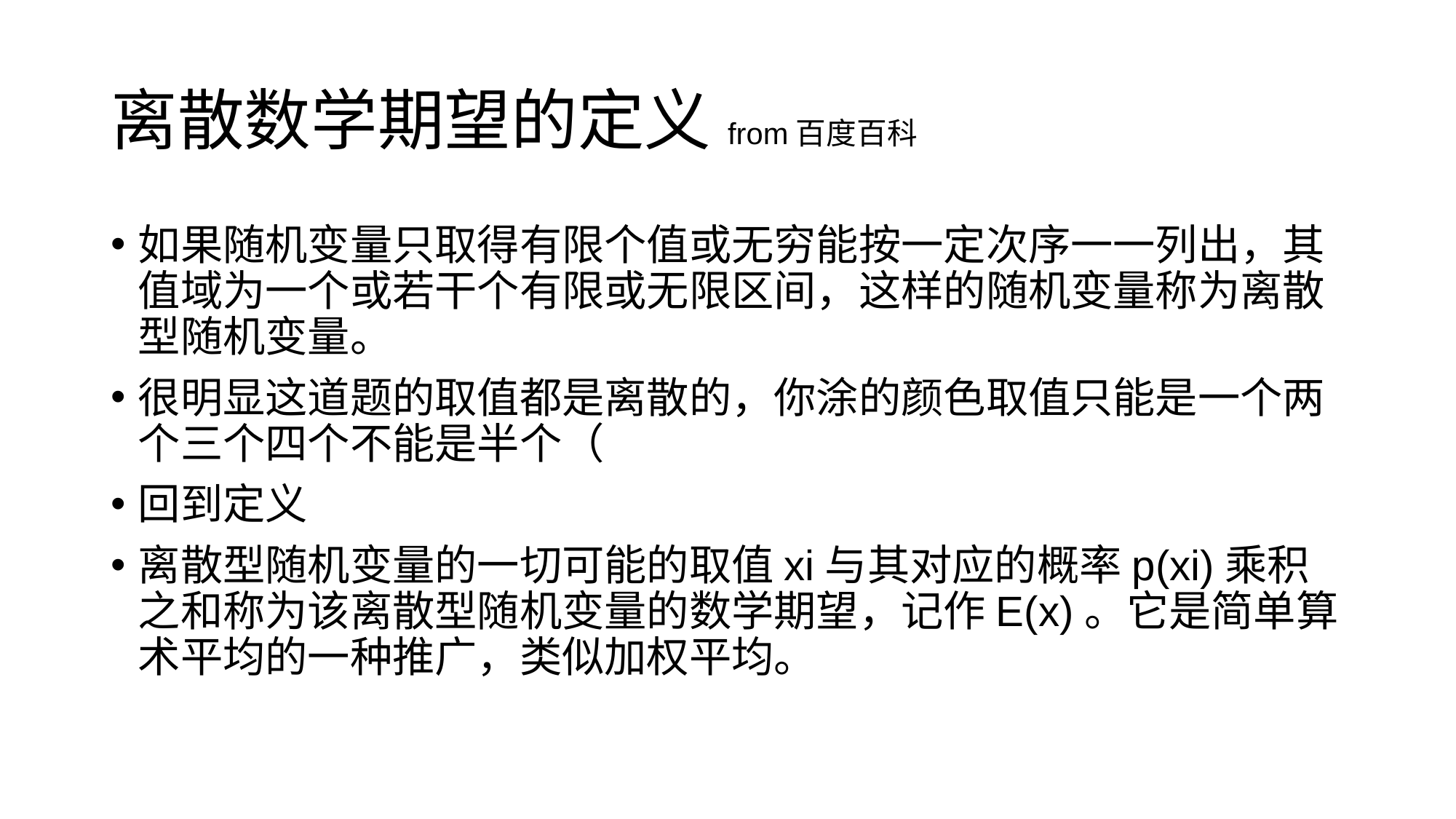

# 离散数学期望的定义from百度百科
如果随机变量只取得有限个值或无穷能按一定次序一一列出，其值域为一个或若干个有限或无限区间，这样的随机变量称为离散型随机变量。
很明显这道题的取值都是离散的，你涂的颜色取值只能是一个两个三个四个不能是半个（
回到定义
离散型随机变量的一切可能的取值xi与其对应的概率p(xi)乘积之和称为该离散型随机变量的数学期望，记作E(x)。它是简单算术平均的一种推广，类似加权平均。